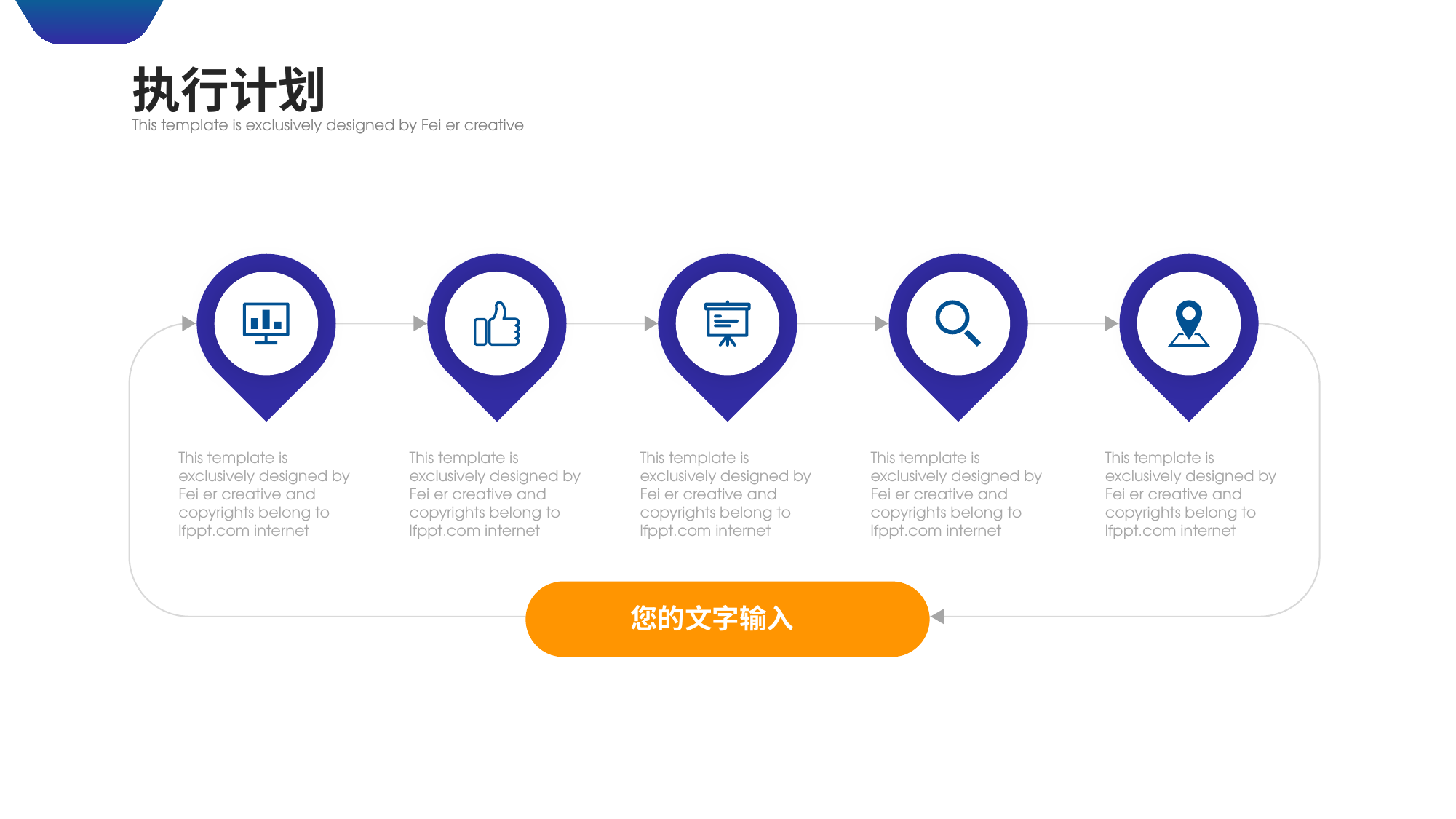

执行计划
This template is exclusively designed by Fei er creative

This template is exclusively designed by Fei er creative and copyrights belong to lfppt.com internet
This template is exclusively designed by Fei er creative and copyrights belong to lfppt.com internet
This template is exclusively designed by Fei er creative and copyrights belong to lfppt.com internet
This template is exclusively designed by Fei er creative and copyrights belong to lfppt.com internet
This template is exclusively designed by Fei er creative and copyrights belong to lfppt.com internet

您的文字输入